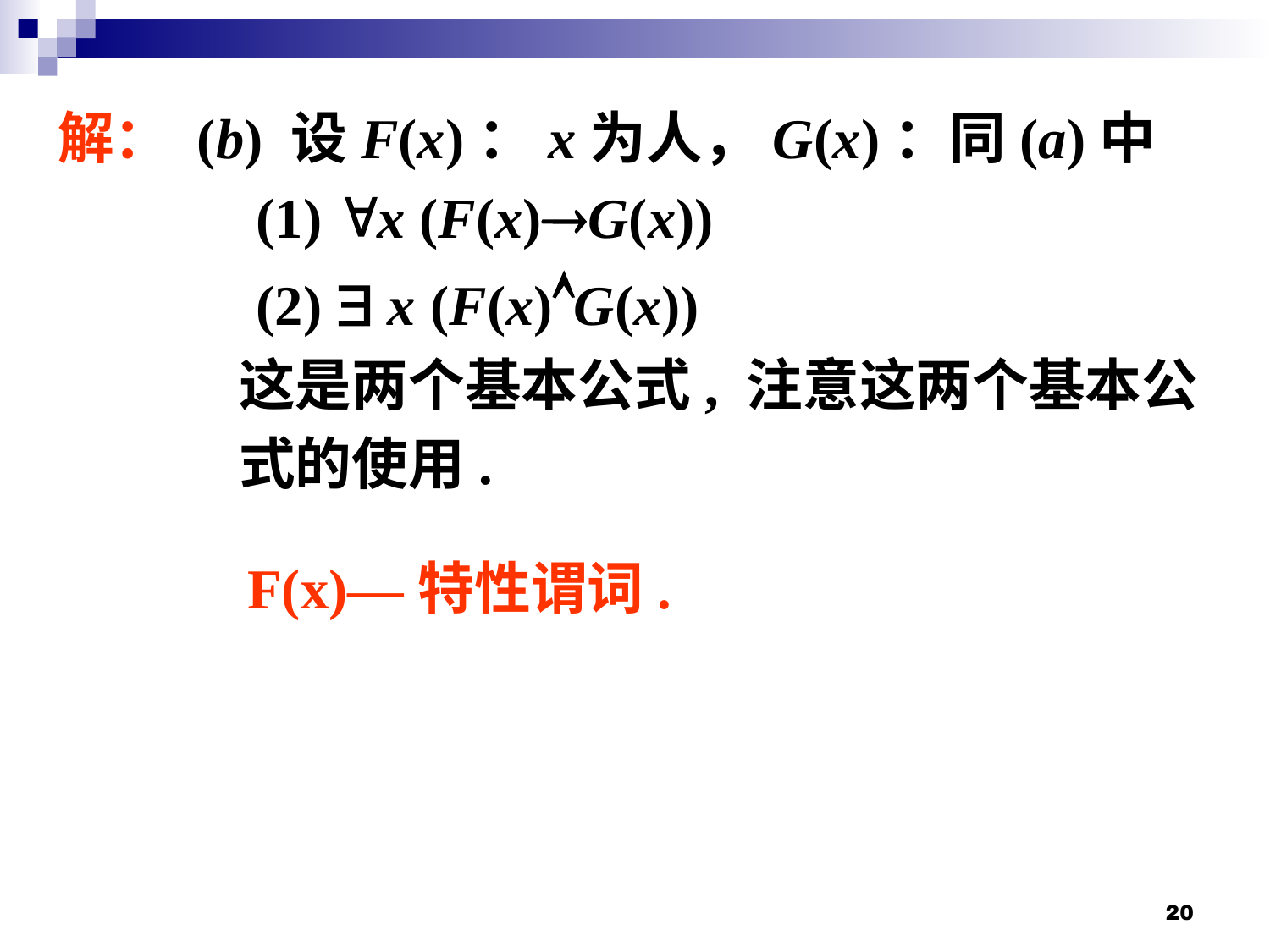

解： (b) 设F(x)：x为人，G(x)：同(a)中
              (1) ∀x (F(x)→G(x))
              (2) ∃ x (F(x)∧G(x))
             这是两个基本公式, 注意这两个基本公
             式的使用.
F(x)—特性谓词.
20